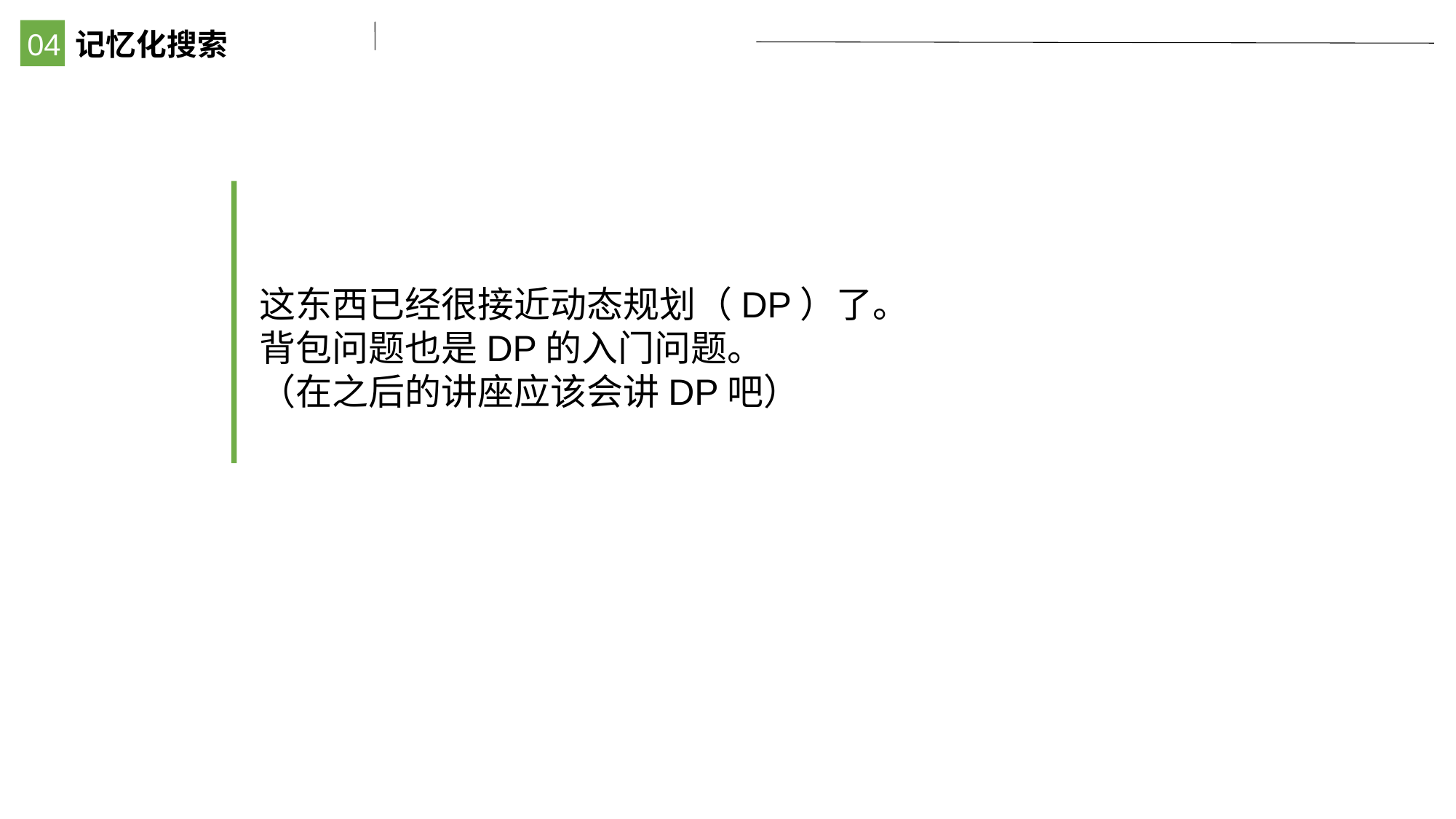

04
记忆化搜索

这东西已经很接近动态规划（DP）了。
背包问题也是DP的入门问题。
（在之后的讲座应该会讲DP吧）